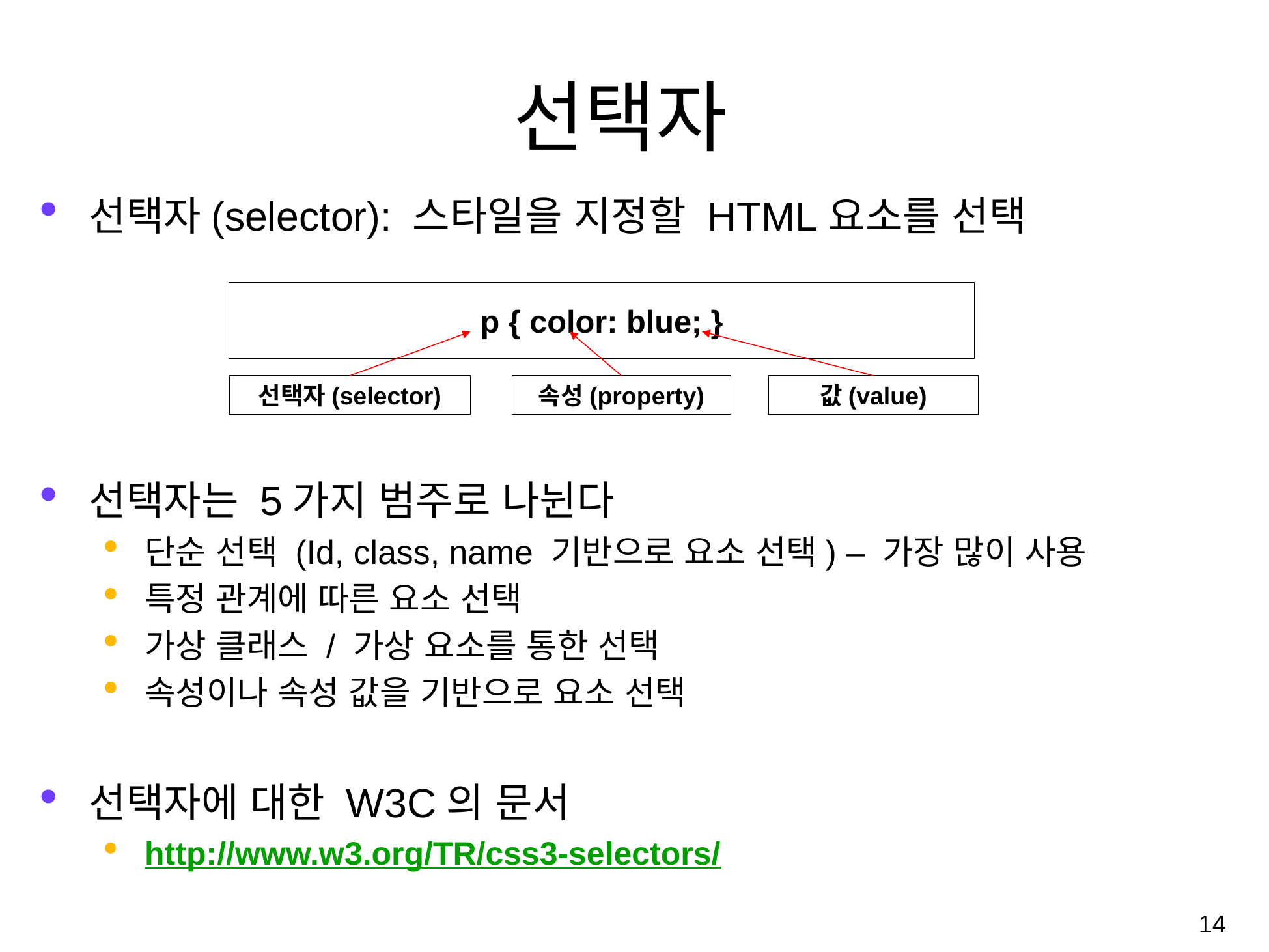

# 선택자
선택자(selector): 스타일을 지정할 HTML요소를 선택

선택자는 5가지 범주로 나뉜다
단순 선택 (Id, class, name 기반으로 요소 선택) – 가장 많이 사용
특정 관계에 따른 요소 선택
가상 클래스 / 가상 요소를 통한 선택
속성이나 속성 값을 기반으로 요소 선택

선택자에 대한 W3C의 문서
http://www.w3.org/TR/css3-selectors/

p { color: blue; }
선택자(selector)
속성(property)
값(value)
14